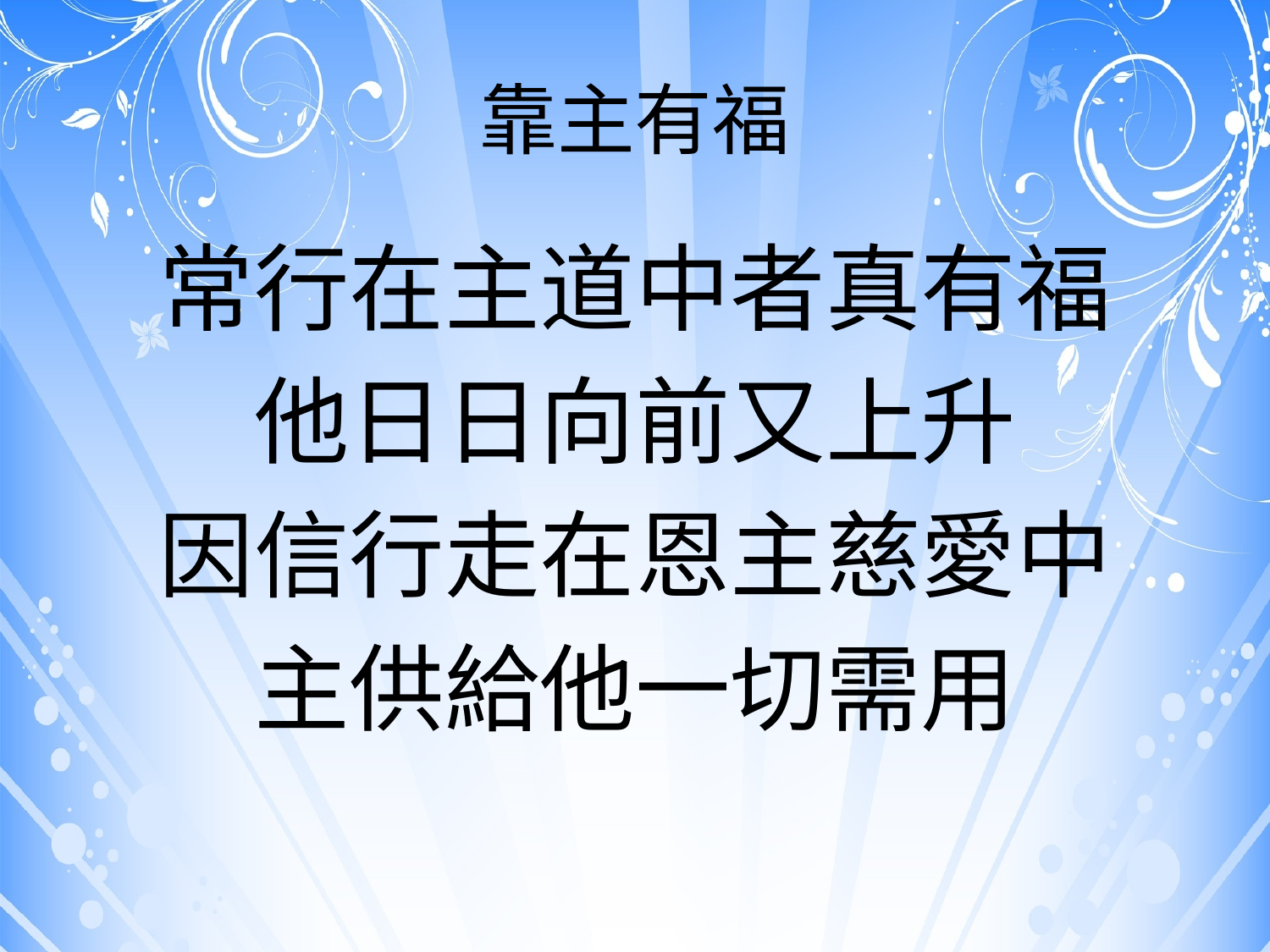

# 靠主有福
常行在主道中者真有福
他日日向前又上升
因信行走在恩主慈愛中
主供給他一切需用